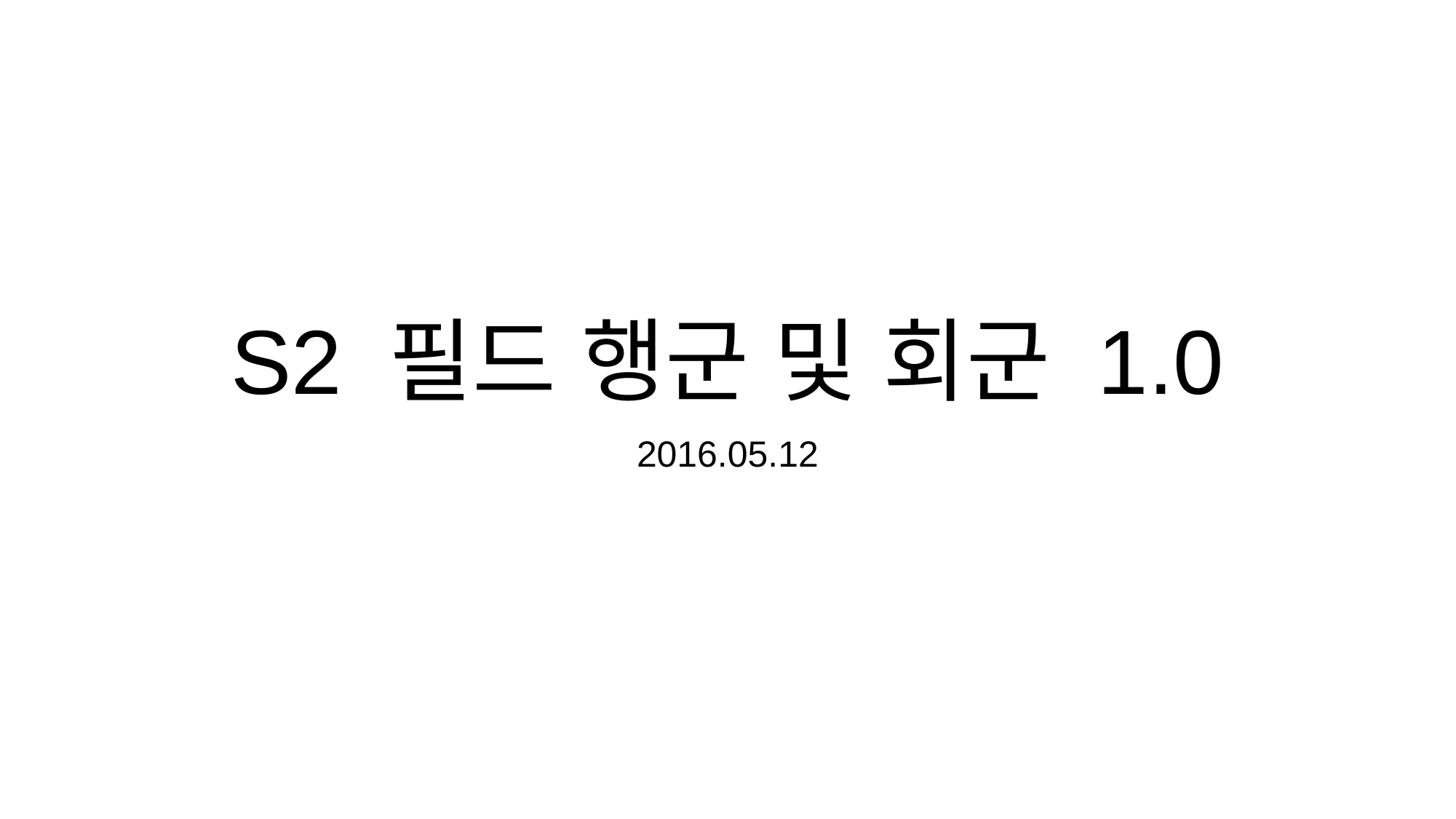

# S2 필드 행군 및 회군 1.0
2016.05.12